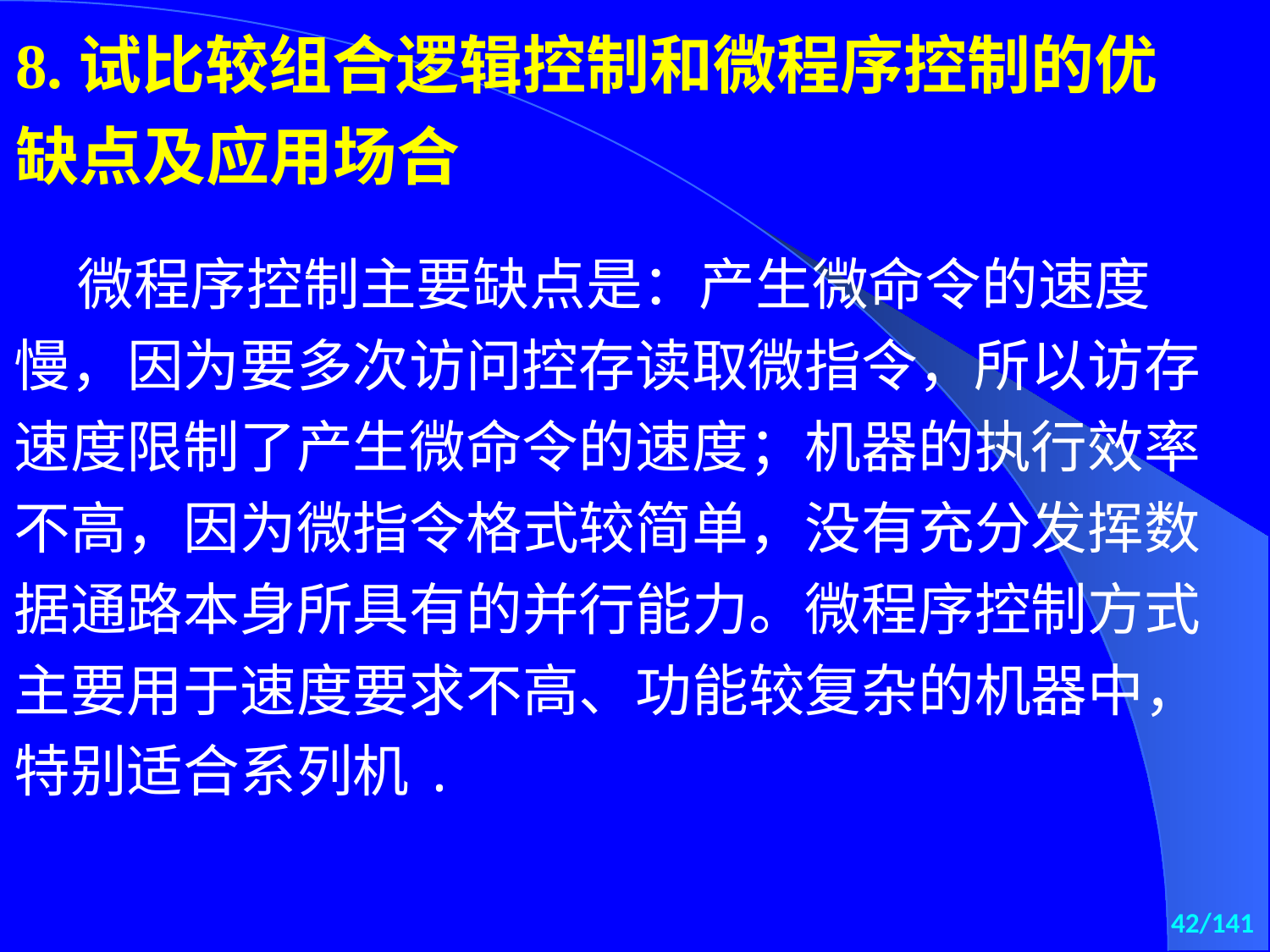

8.试比较组合逻辑控制和微程序控制的优缺点及应用场合
微程序控制主要缺点是：产生微命令的速度慢，因为要多次访问控存读取微指令，所以访存速度限制了产生微命令的速度；机器的执行效率不高，因为微指令格式较简单，没有充分发挥数据通路本身所具有的并行能力。微程序控制方式主要用于速度要求不高、功能较复杂的机器中，特别适合系列机.
42/141